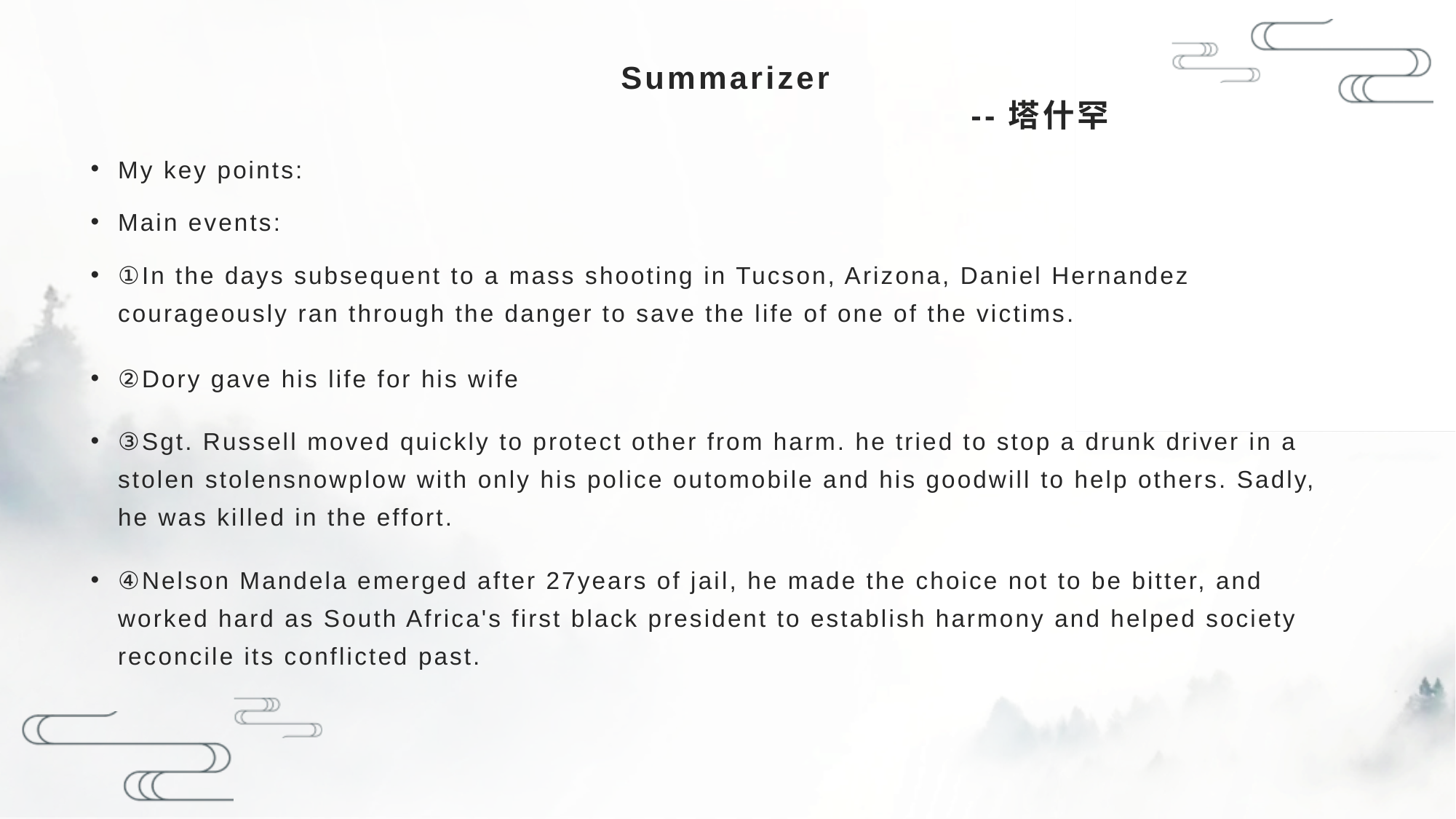

# Summarizer --塔什罕
My key points:
Main events:
①In the days subsequent to a mass shooting in Tucson, Arizona, Daniel Hernandez courageously ran through the danger to save the life of one of the victims.

②Dory gave his life for his wife
③Sgt. Russell moved quickly to protect other from harm. he tried to stop a drunk driver in a stolen stolensnowplow with only his police outomobile and his goodwill to help others. Sadly, he was killed in the effort.
④Nelson Mandela emerged after 27years of jail, he made the choice not to be bitter, and worked hard as South Africa's first black president to establish harmony and helped society reconcile its conflicted past.